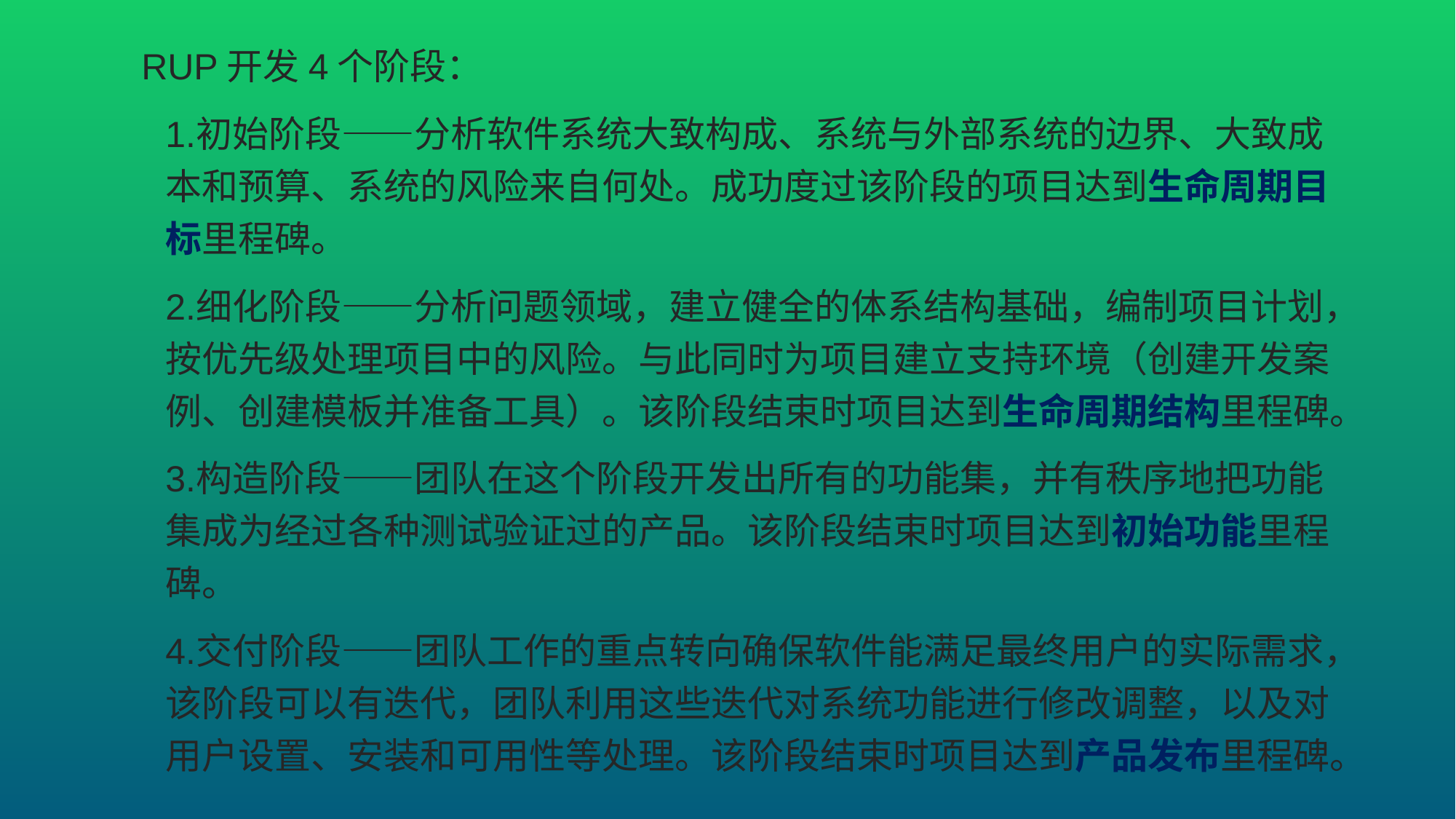

RUP开发4个阶段：
初始阶段——分析软件系统大致构成、系统与外部系统的边界、大致成本和预算、系统的风险来自何处。成功度过该阶段的项目达到生命周期目标里程碑。
细化阶段——分析问题领域，建立健全的体系结构基础，编制项目计划，按优先级处理项目中的风险。与此同时为项目建立支持环境（创建开发案例、创建模板并准备工具）。该阶段结束时项目达到生命周期结构里程碑。
构造阶段——团队在这个阶段开发出所有的功能集，并有秩序地把功能集成为经过各种测试验证过的产品。该阶段结束时项目达到初始功能里程碑。
交付阶段——团队工作的重点转向确保软件能满足最终用户的实际需求，该阶段可以有迭代，团队利用这些迭代对系统功能进行修改调整，以及对用户设置、安装和可用性等处理。该阶段结束时项目达到产品发布里程碑。